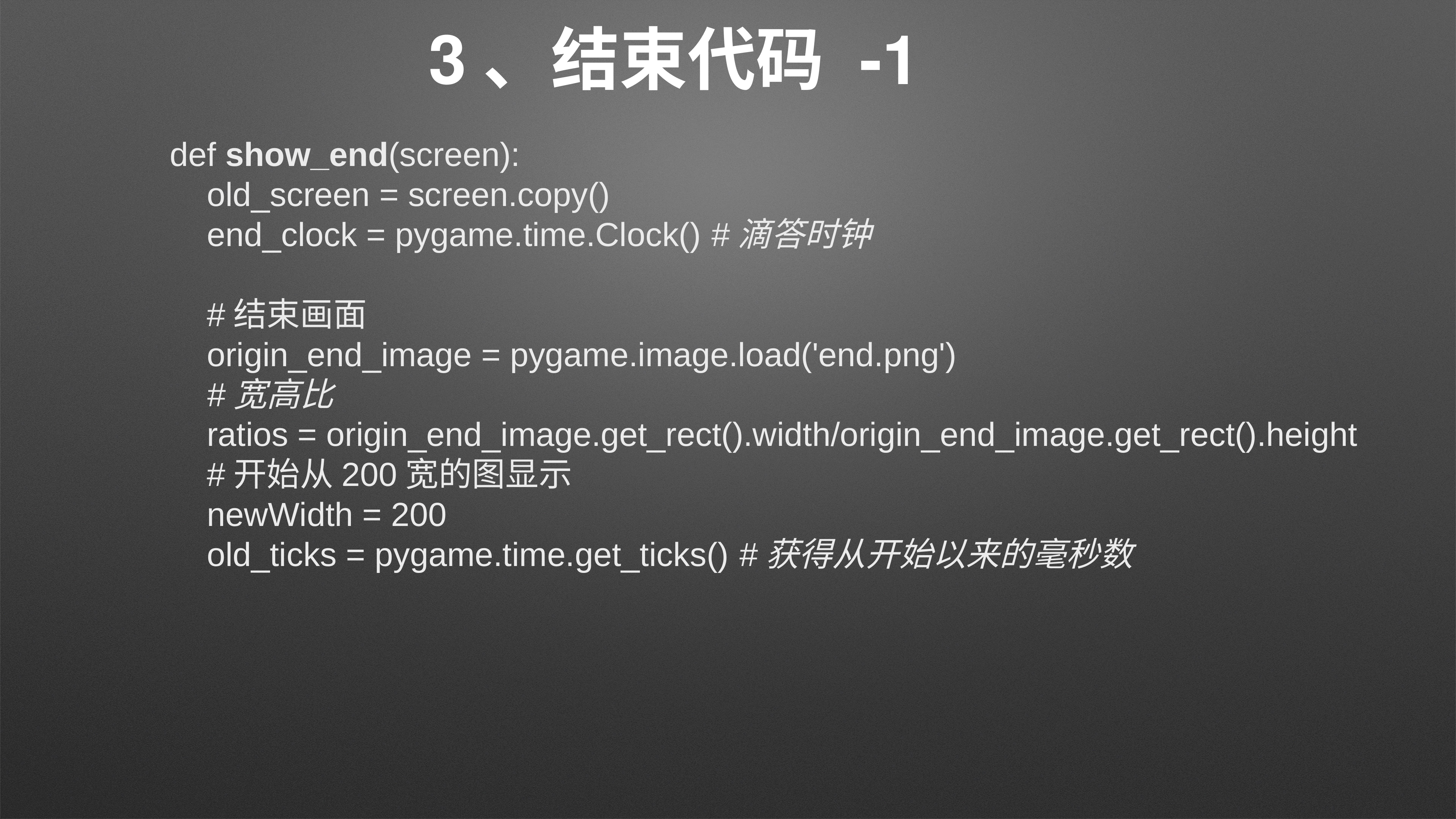

# 3、结束代码 -1
def show_end(screen):
    old_screen = screen.copy()
    end_clock = pygame.time.Clock() #滴答时钟

    #结束画面
    origin_end_image = pygame.image.load('end.png')
    #宽高比
    ratios = origin_end_image.get_rect().width/origin_end_image.get_rect().height
    #开始从200宽的图显示
    newWidth = 200
    old_ticks = pygame.time.get_ticks() #获得从开始以来的毫秒数